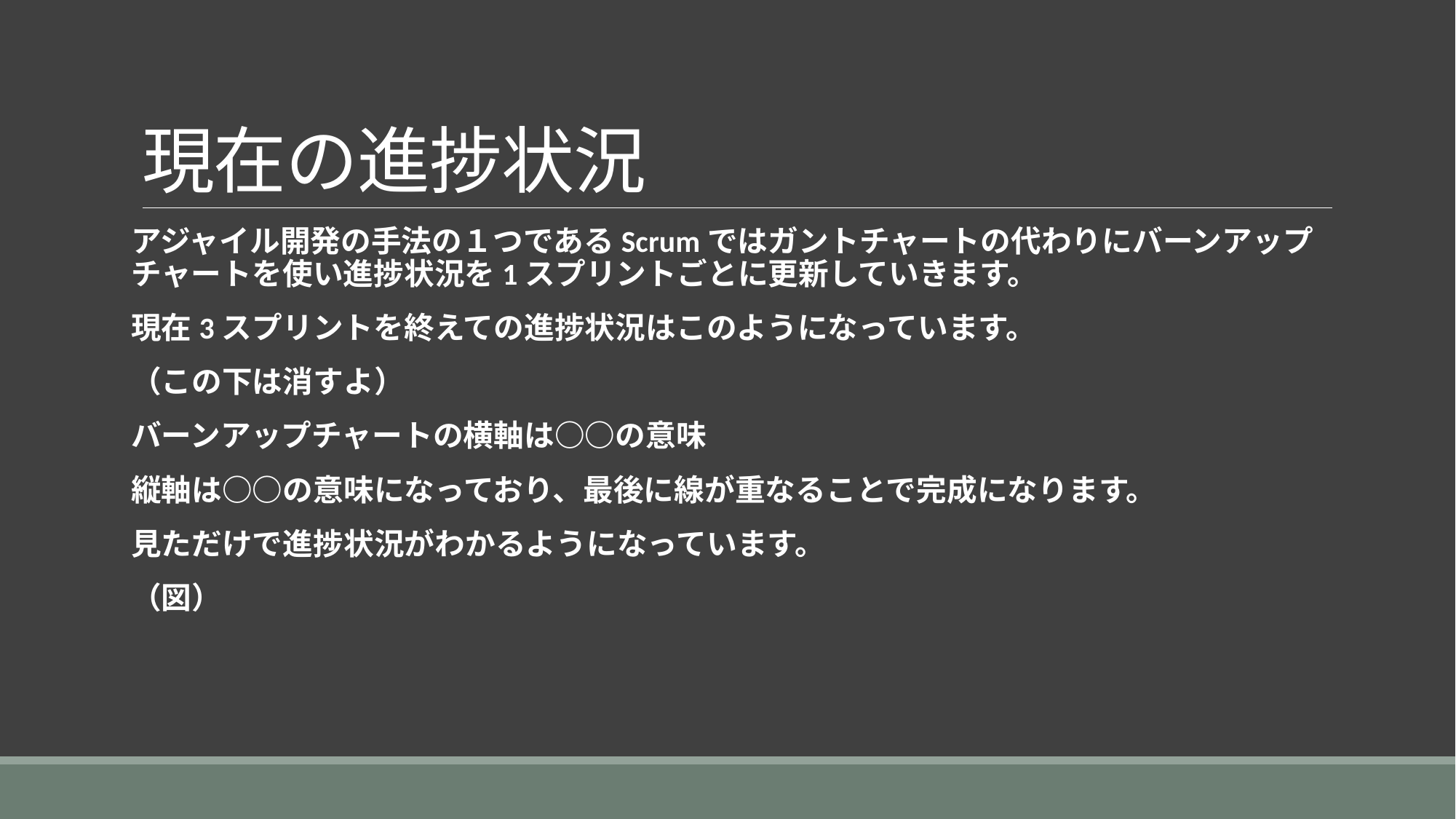

# 現在の進捗状況
アジャイル開発の手法の１つであるScrumではガントチャートの代わりにバーンアップチャートを使い進捗状況を1スプリントごとに更新していきます。
現在3スプリントを終えての進捗状況はこのようになっています。
（この下は消すよ）
バーンアップチャートの横軸は○○の意味
縦軸は○○の意味になっており、最後に線が重なることで完成になります。
見ただけで進捗状況がわかるようになっています。
（図）